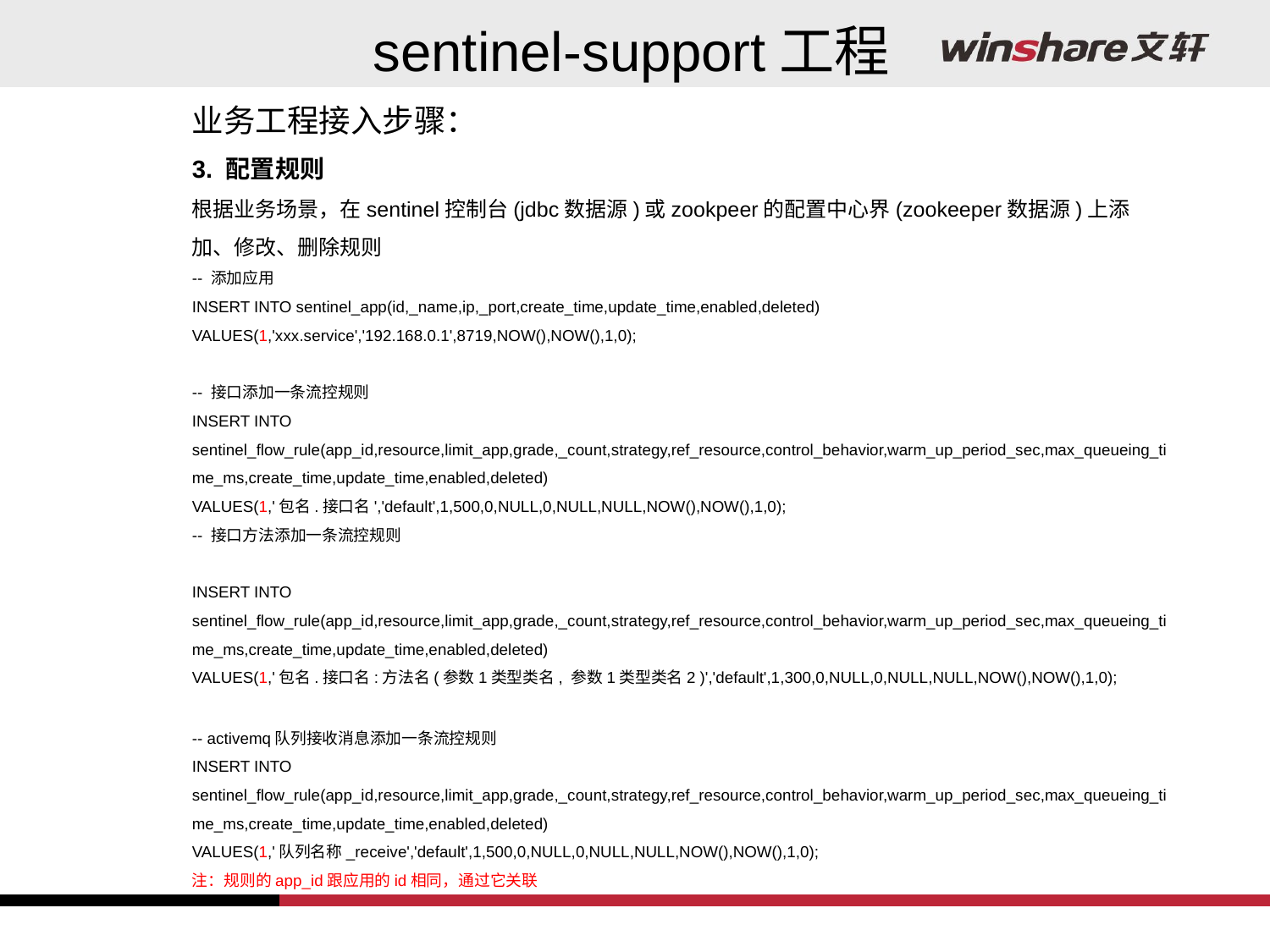

# sentinel-support工程
业务工程接入步骤：
3. 配置规则
根据业务场景，在sentinel控制台(jdbc数据源)或zookpeer的配置中心界(zookeeper数据源)上添加、修改、删除规则
-- 添加应用
INSERT INTO sentinel_app(id,_name,ip,_port,create_time,update_time,enabled,deleted) VALUES(1,'xxx.service','192.168.0.1',8719,NOW(),NOW(),1,0);

-- 接口添加一条流控规则
INSERT INTO sentinel_flow_rule(app_id,resource,limit_app,grade,_count,strategy,ref_resource,control_behavior,warm_up_period_sec,max_queueing_time_ms,create_time,update_time,enabled,deleted)
VALUES(1,'包名.接口名','default',1,500,0,NULL,0,NULL,NULL,NOW(),NOW(),1,0);
-- 接口方法添加一条流控规则

INSERT INTO sentinel_flow_rule(app_id,resource,limit_app,grade,_count,strategy,ref_resource,control_behavior,warm_up_period_sec,max_queueing_time_ms,create_time,update_time,enabled,deleted)
VALUES(1,'包名.接口名:方法名(参数1类型类名, 参数1类型类名2 )','default',1,300,0,NULL,0,NULL,NULL,NOW(),NOW(),1,0);

-- activemq队列接收消息添加一条流控规则
INSERT INTO sentinel_flow_rule(app_id,resource,limit_app,grade,_count,strategy,ref_resource,control_behavior,warm_up_period_sec,max_queueing_time_ms,create_time,update_time,enabled,deleted)
VALUES(1,'队列名称_receive','default',1,500,0,NULL,0,NULL,NULL,NOW(),NOW(),1,0);
注：规则的app_id跟应用的id相同，通过它关联